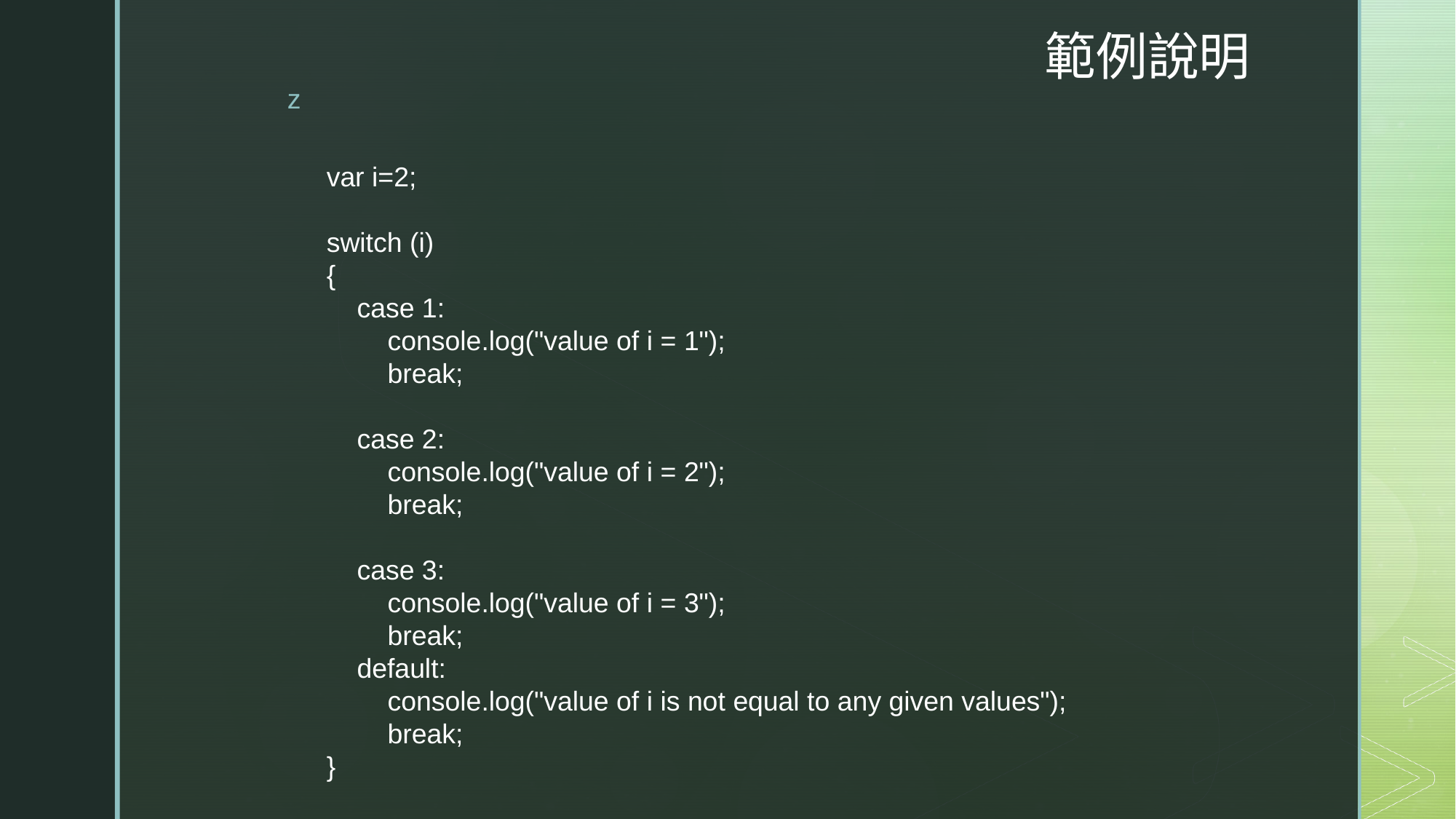

# 範例說明
var i=2;

switch (i)
{
    case 1:
        console.log("value of i = 1");
        break;

    case 2:
        console.log("value of i = 2");
        break;

    case 3:
        console.log("value of i = 3");
        break;
    default:
        console.log("value of i is not equal to any given values");
        break;
}